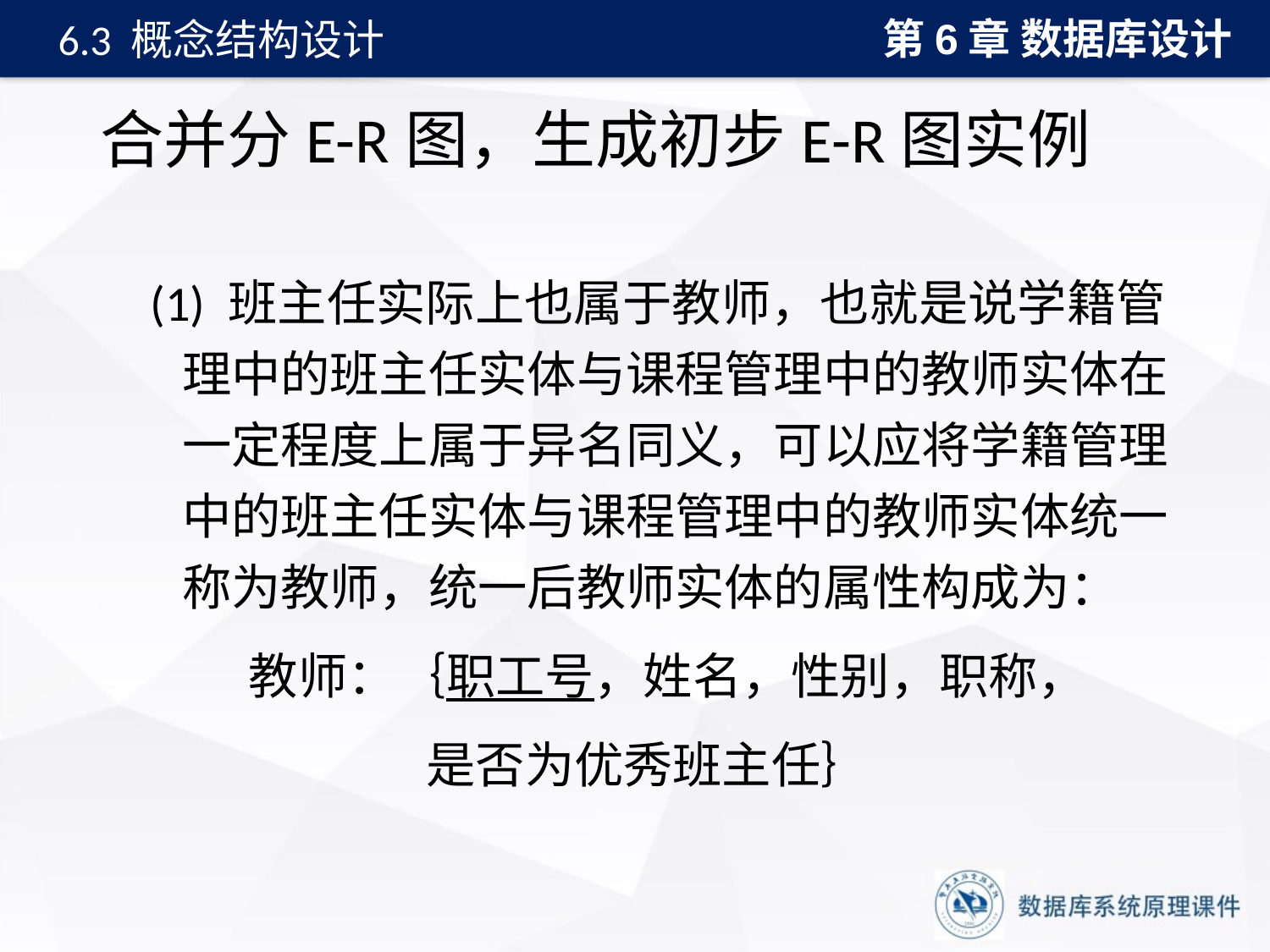

第6章 数据库设计
6.3 概念结构设计
# 合并分E-R图，生成初步E-R图实例
(1) 班主任实际上也属于教师，也就是说学籍管理中的班主任实体与课程管理中的教师实体在一定程度上属于异名同义，可以应将学籍管理中的班主任实体与课程管理中的教师实体统一称为教师，统一后教师实体的属性构成为：
　　教师：｛职工号，姓名，性别，职称，
                        是否为优秀班主任｝